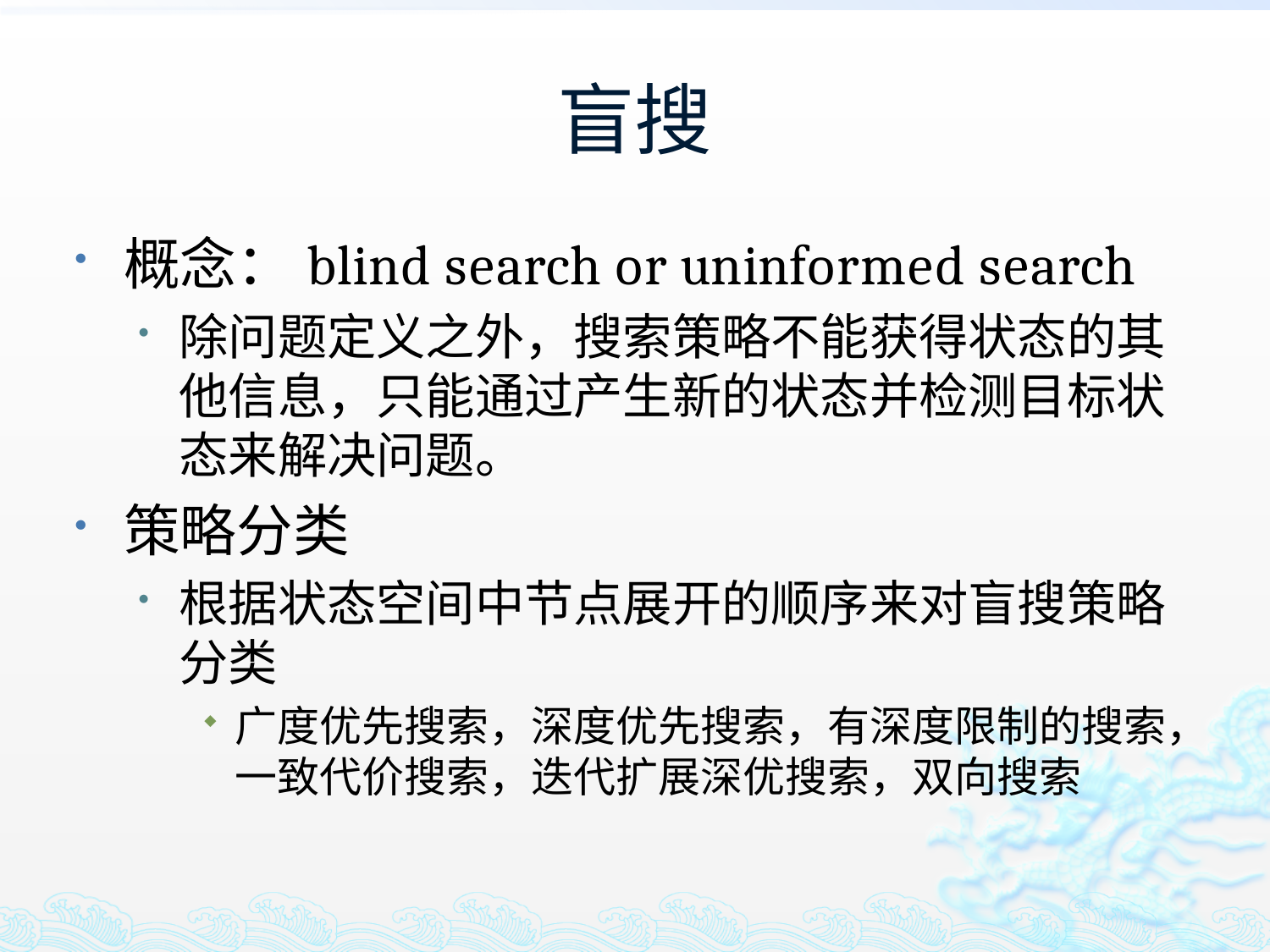

# 盲搜
概念：blind search or uninformed search
除问题定义之外，搜索策略不能获得状态的其他信息，只能通过产生新的状态并检测目标状态来解决问题。
策略分类
根据状态空间中节点展开的顺序来对盲搜策略分类
广度优先搜索，深度优先搜索，有深度限制的搜索，一致代价搜索，迭代扩展深优搜索，双向搜索